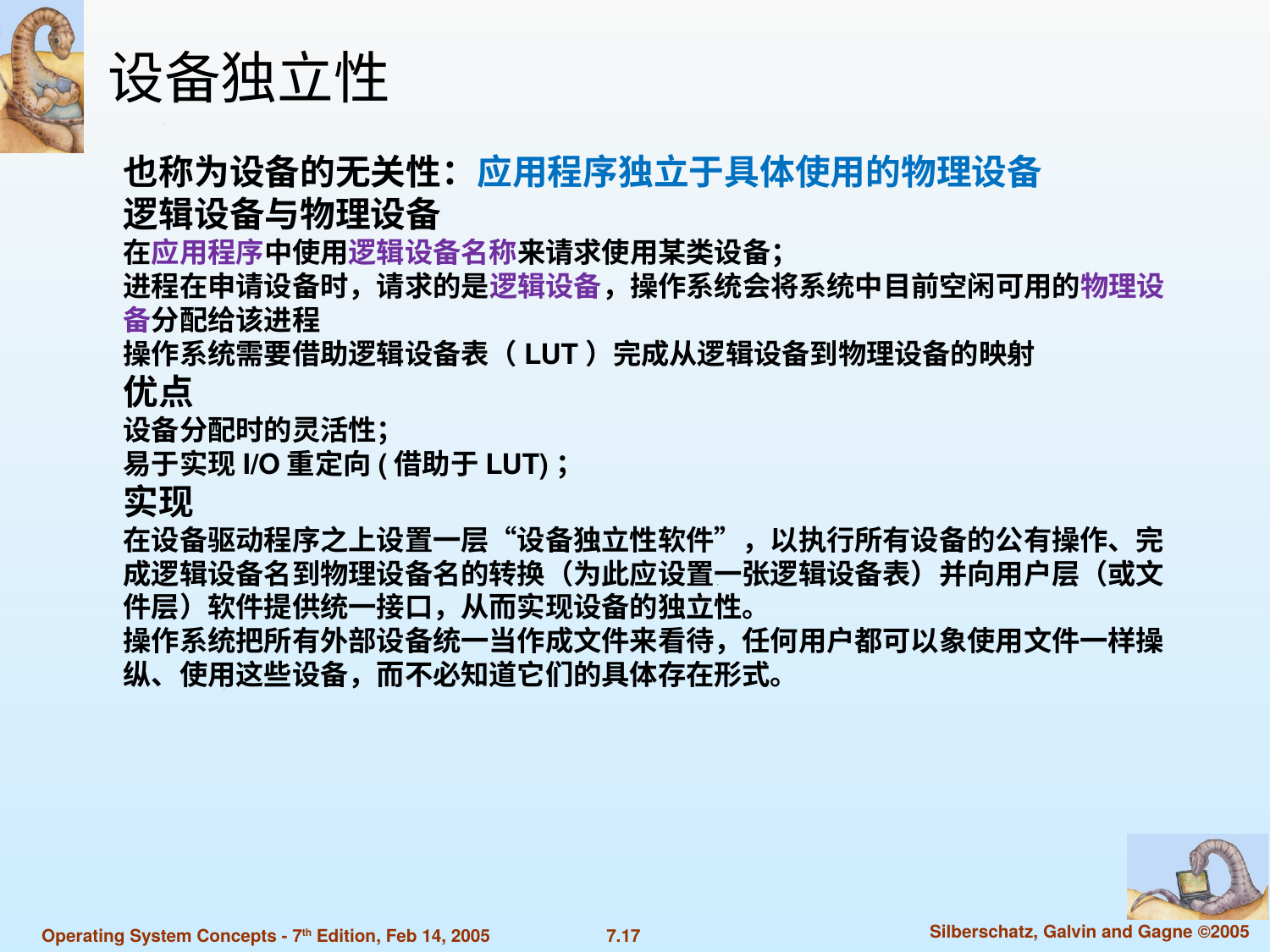

设备独立性
也称为设备的无关性：应用程序独立于具体使用的物理设备
逻辑设备与物理设备
在应用程序中使用逻辑设备名称来请求使用某类设备；
进程在申请设备时，请求的是逻辑设备，操作系统会将系统中目前空闲可用的物理设备分配给该进程
操作系统需要借助逻辑设备表（LUT）完成从逻辑设备到物理设备的映射
优点
设备分配时的灵活性；
易于实现I/O重定向(借助于LUT)；
实现
在设备驱动程序之上设置一层“设备独立性软件”，以执行所有设备的公有操作、完成逻辑设备名到物理设备名的转换（为此应设置一张逻辑设备表）并向用户层（或文件层）软件提供统一接口，从而实现设备的独立性。
操作系统把所有外部设备统一当作成文件来看待，任何用户都可以象使用文件一样操纵、使用这些设备，而不必知道它们的具体存在形式。